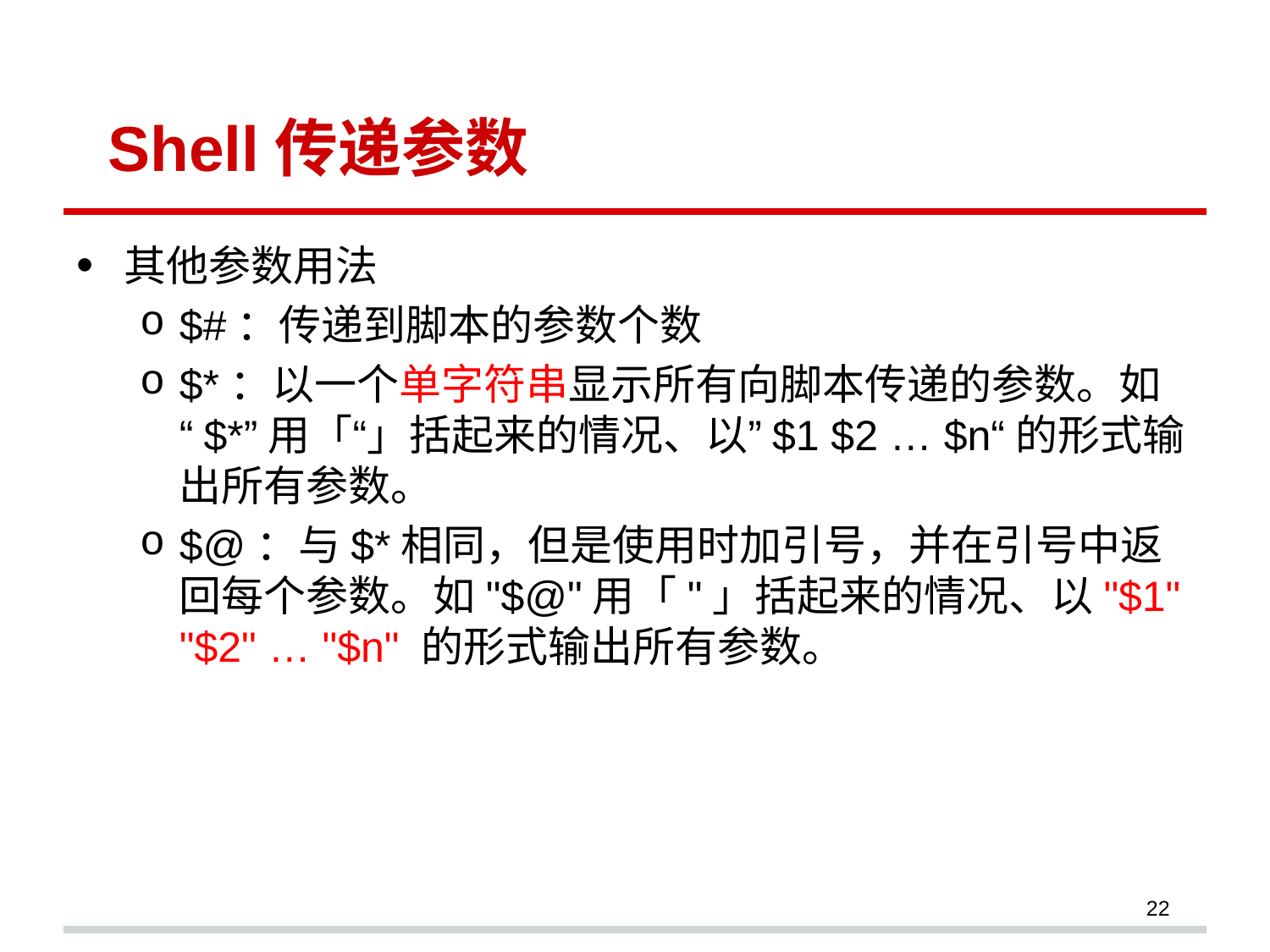

# Shell传递参数
其他参数用法
$#：传递到脚本的参数个数
$*：以一个单字符串显示所有向脚本传递的参数。如“$*”用「“」括起来的情况、以”$1 $2 … $n“的形式输出所有参数。
$@：与$*相同，但是使用时加引号，并在引号中返回每个参数。如"$@"用「"」括起来的情况、以"$1" "$2" … "$n" 的形式输出所有参数。

22